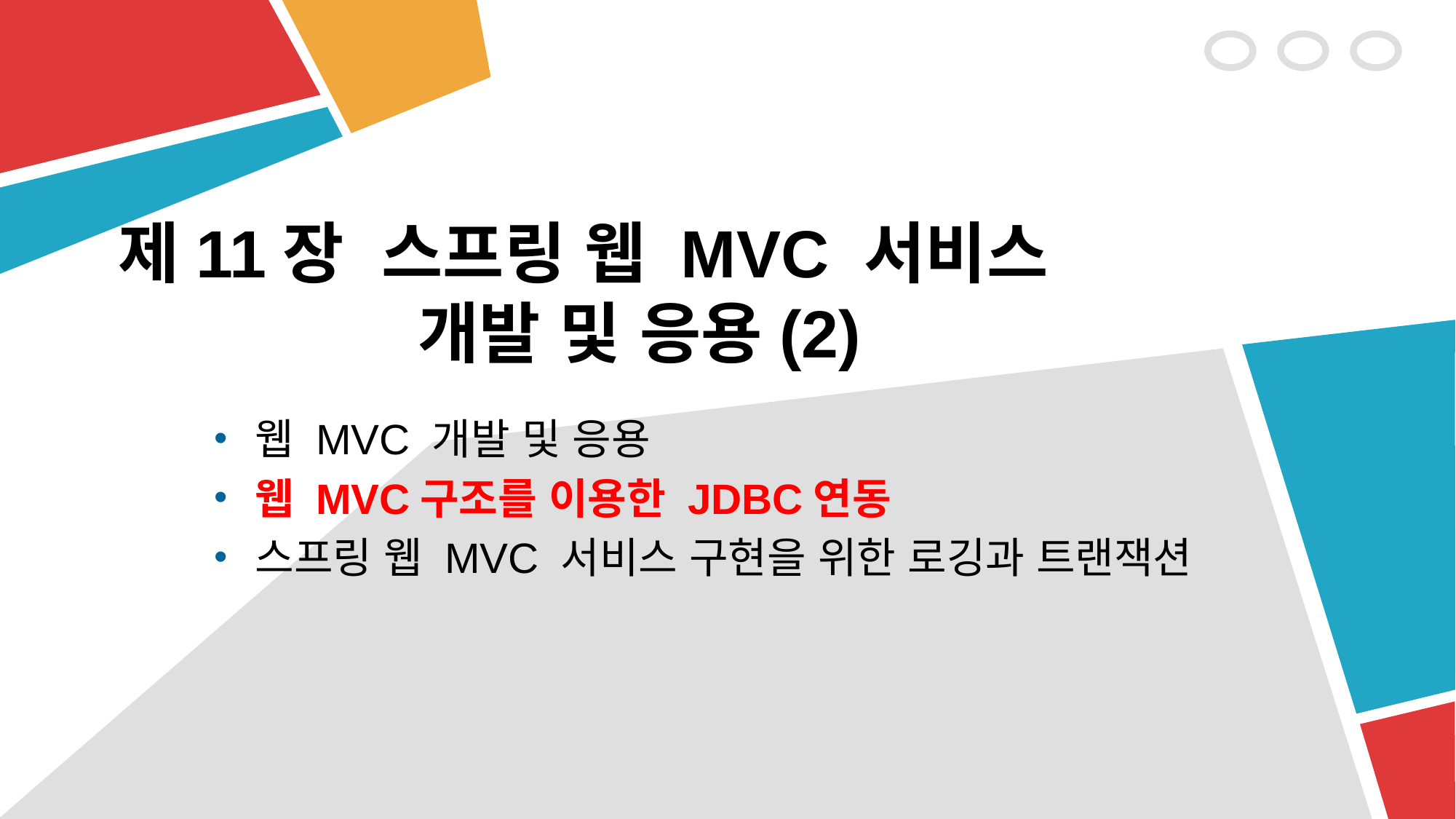

# 제11장  스프링 웹 MVC 서비스 개발 및 응용(2)
웹 MVC 개발 및 응용
웹 MVC구조를 이용한 JDBC연동
스프링 웹 MVC 서비스 구현을 위한 로깅과 트랜잭션